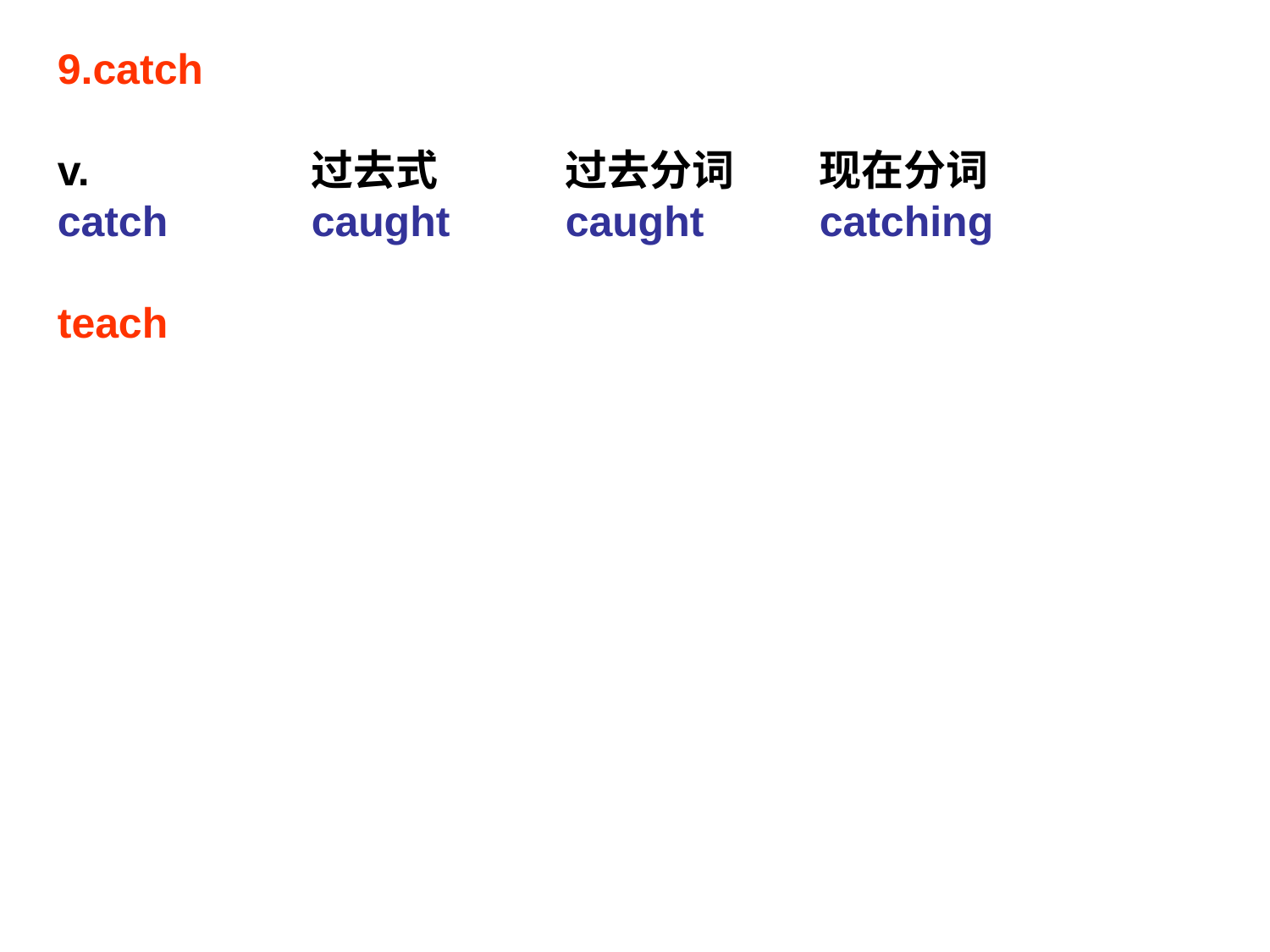

9.catch

v.		过去式	过去分词	现在分词
catch		caught	caught	catching

teach